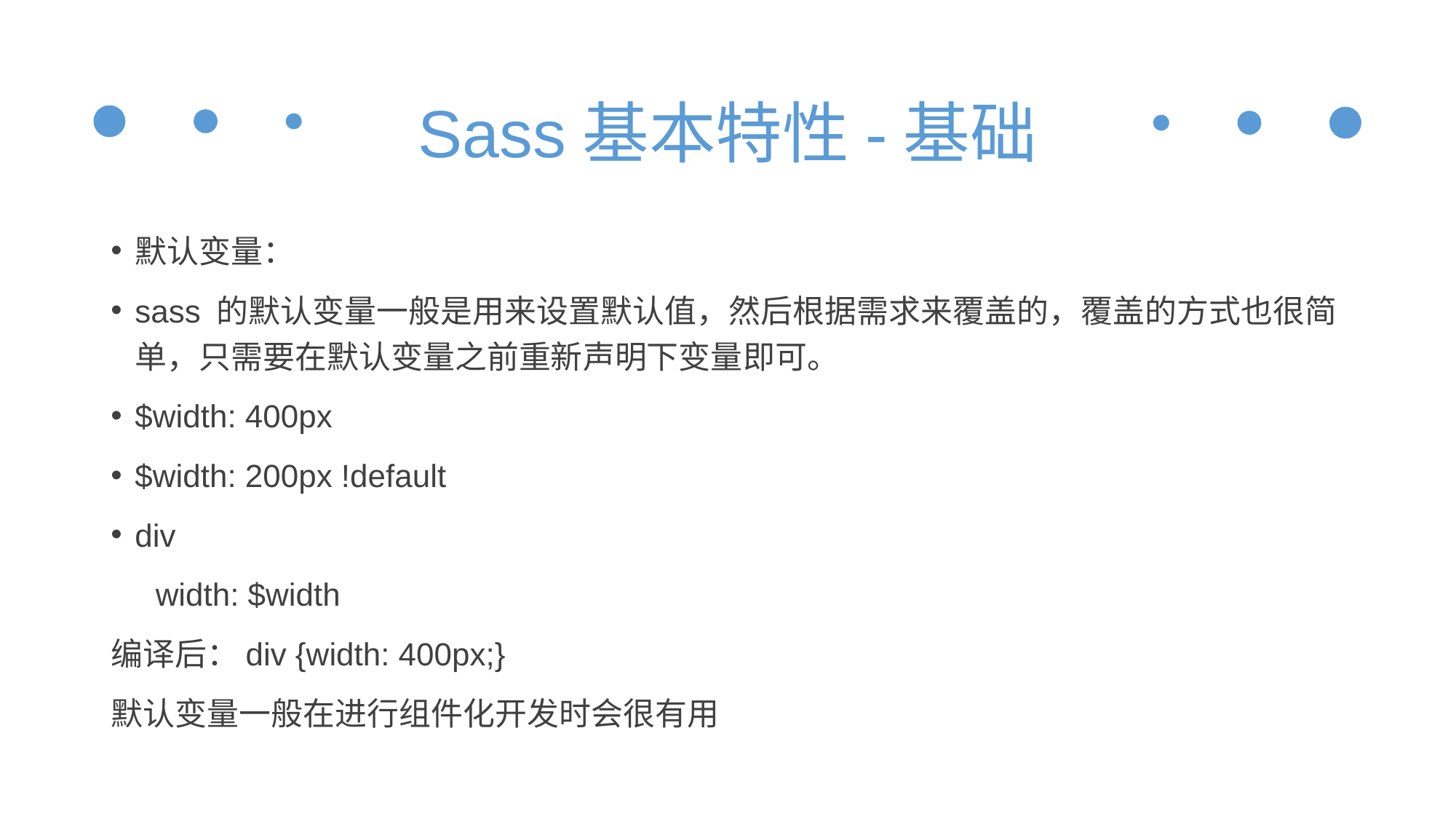

# Sass基本特性-基础
默认变量：
sass 的默认变量一般是用来设置默认值，然后根据需求来覆盖的，覆盖的方式也很简单，只需要在默认变量之前重新声明下变量即可。
$width: 400px
$width: 200px !default
div
     width: $width
编译后：div {width: 400px;}
默认变量一般在进行组件化开发时会很有用